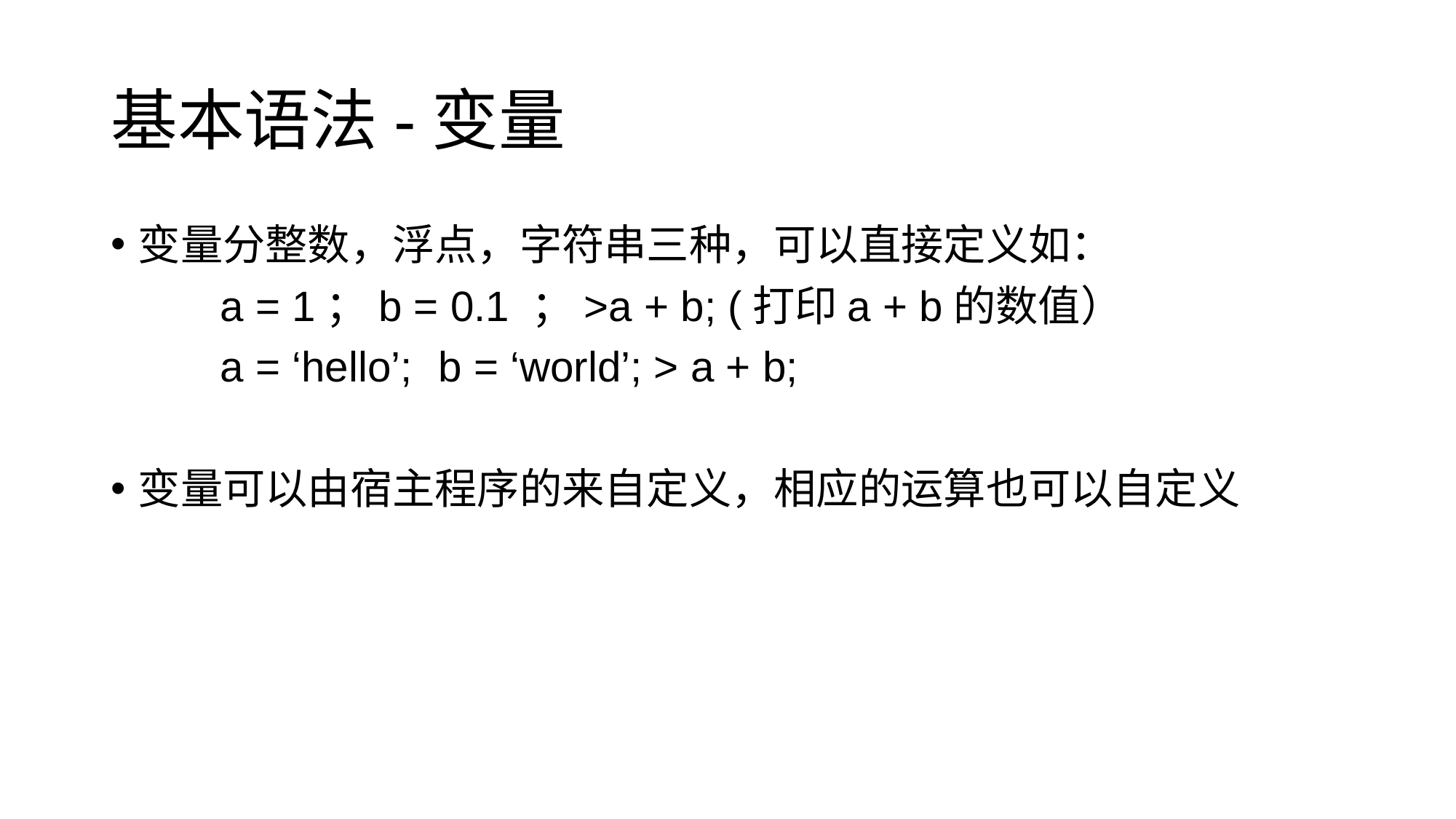

# 基本语法-变量
变量分整数，浮点，字符串三种，可以直接定义如：
	a = 1；b = 0.1 ；>a + b; (打印a + b的数值）
	a = ‘hello’;	b = ‘world’; > a + b;

变量可以由宿主程序的来自定义，相应的运算也可以自定义